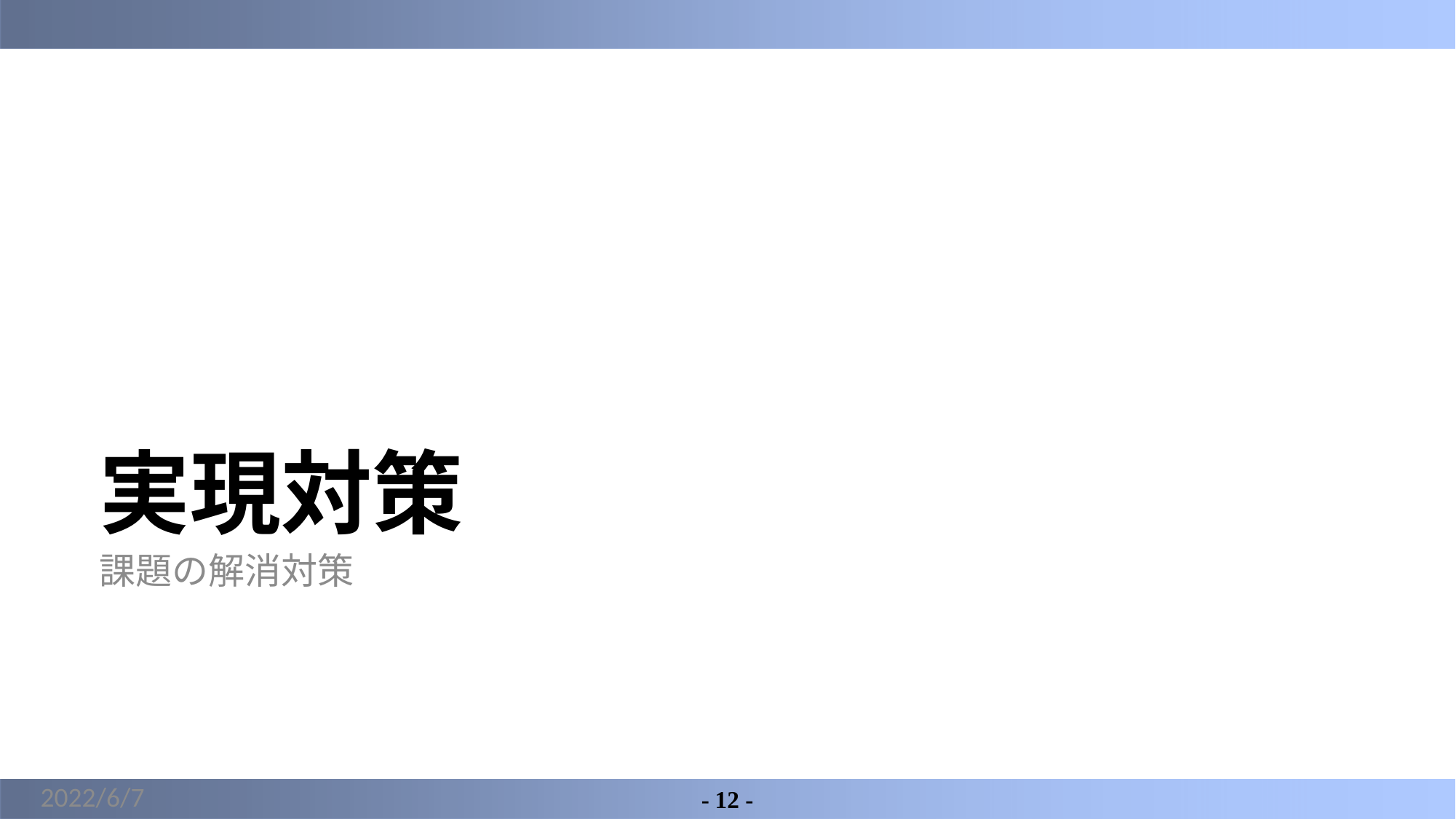

# 実現対策
課題の解消対策
2022/6/7
- 12 -